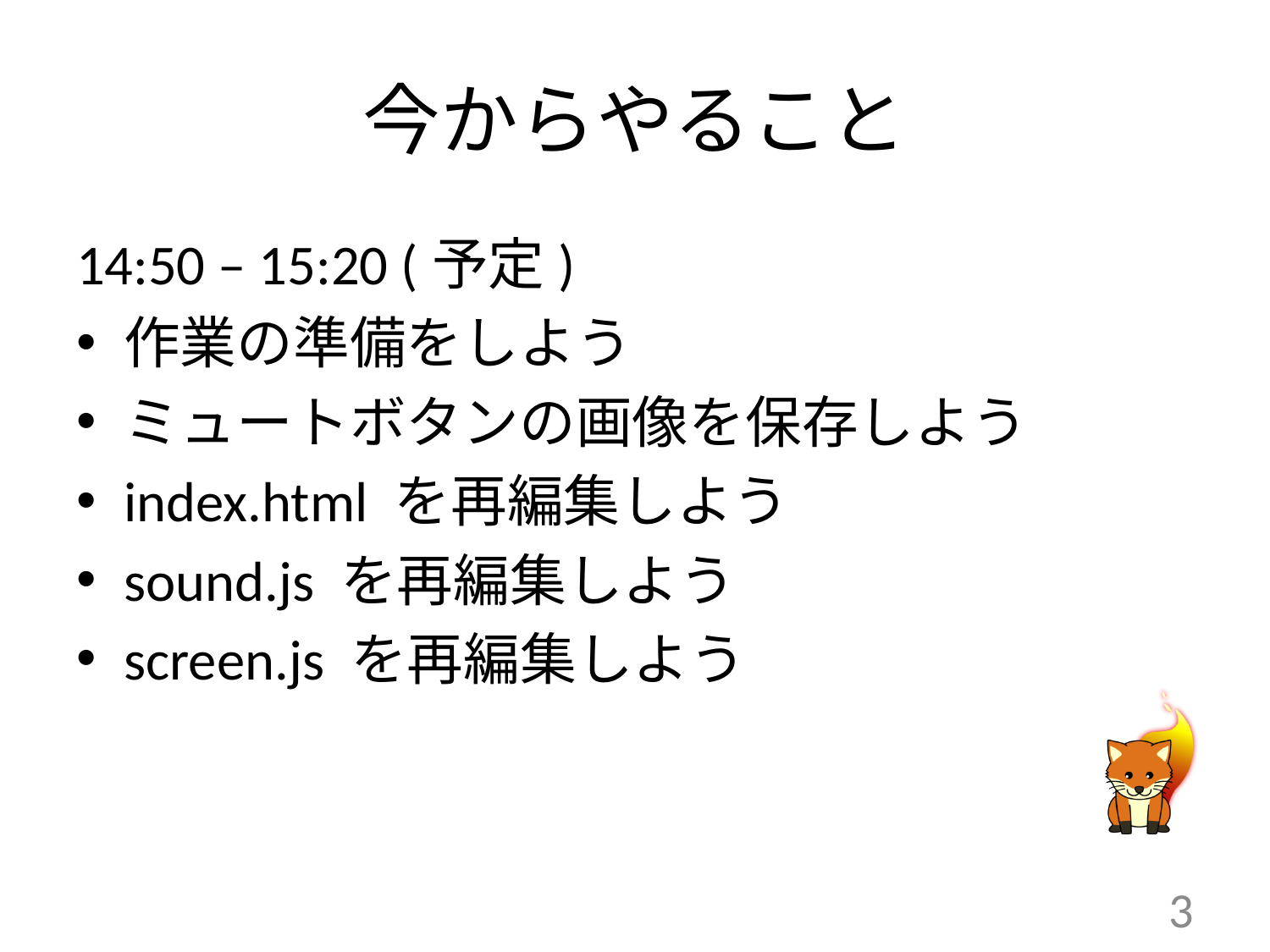

# 今からやること
14:50 – 15:20 (予定)
作業の準備をしよう
ミュートボタンの画像を保存しよう
index.html を再編集しよう
sound.js を再編集しよう
screen.js を再編集しよう
3